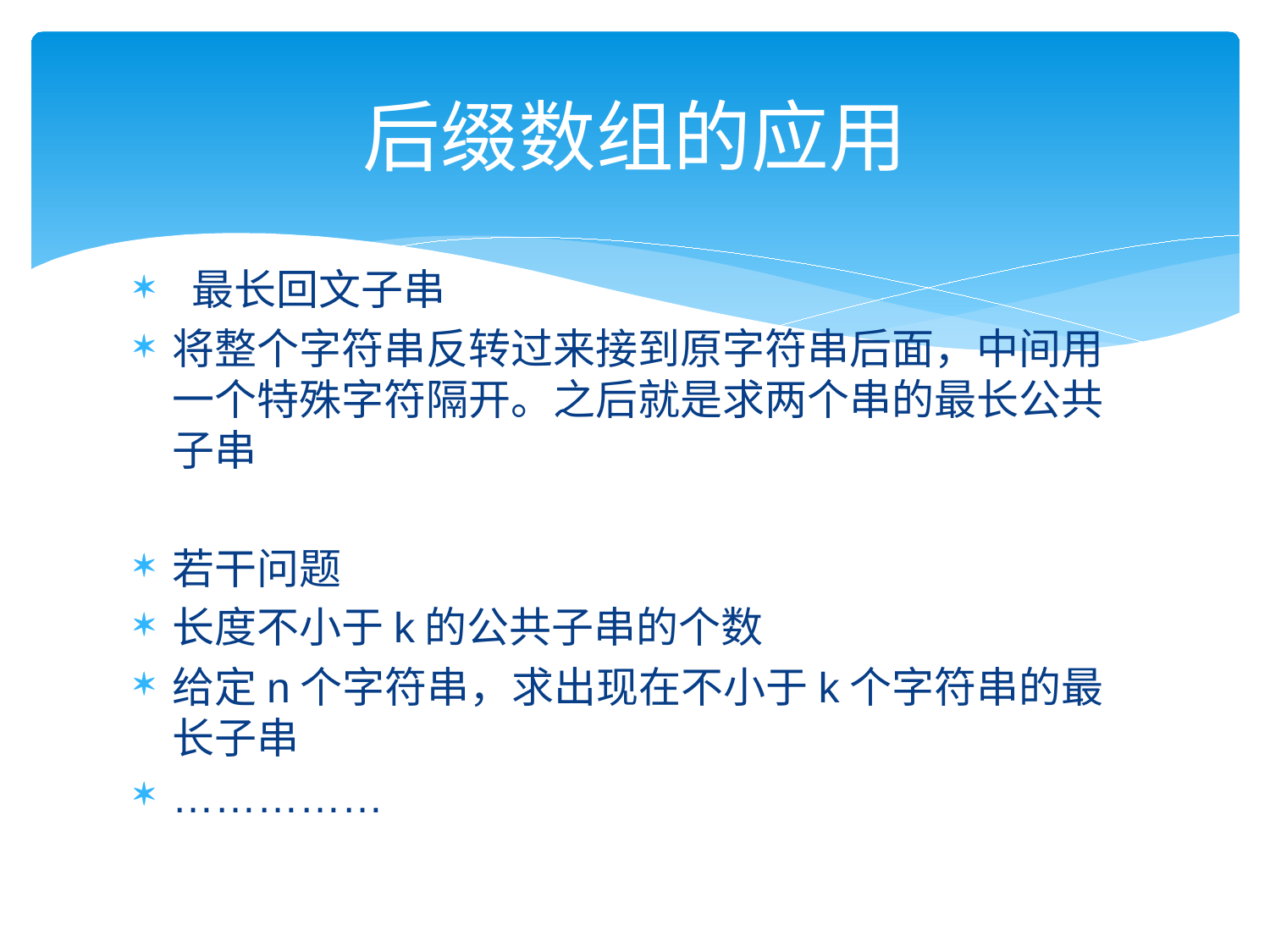

# 后缀数组的应用
 最长回文子串
将整个字符串反转过来接到原字符串后面，中间用一个特殊字符隔开。之后就是求两个串的最长公共子串

若干问题
长度不小于k的公共子串的个数
给定n个字符串，求出现在不小于k个字符串的最长子串
……………